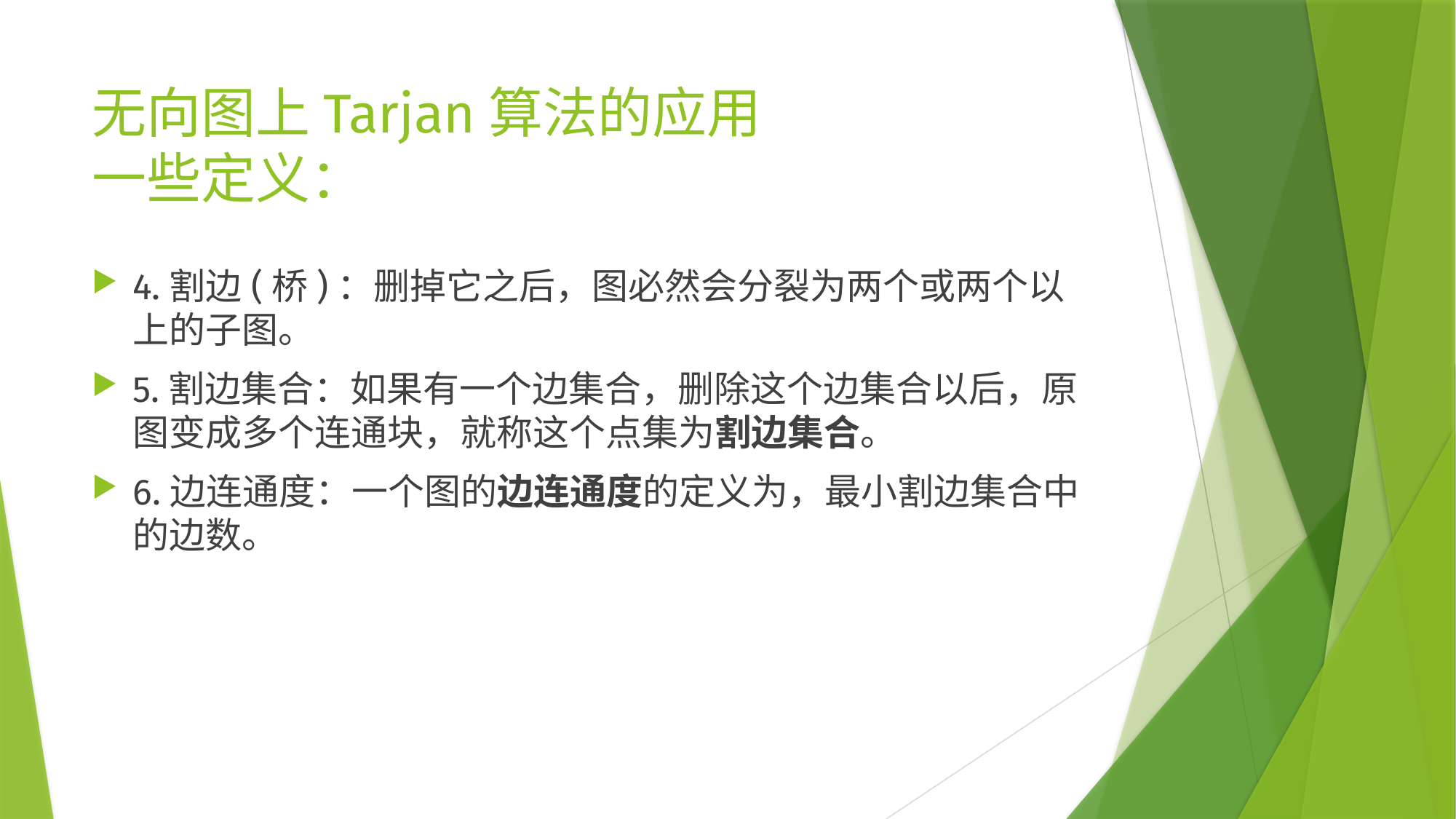

# 无向图上Tarjan算法的应用 一些定义：
4.割边(桥)：删掉它之后，图必然会分裂为两个或两个以上的子图。
5.割边集合：如果有一个边集合，删除这个边集合以后，原图变成多个连通块，就称这个点集为割边集合。
6.边连通度：一个图的边连通度的定义为，最小割边集合中的边数。